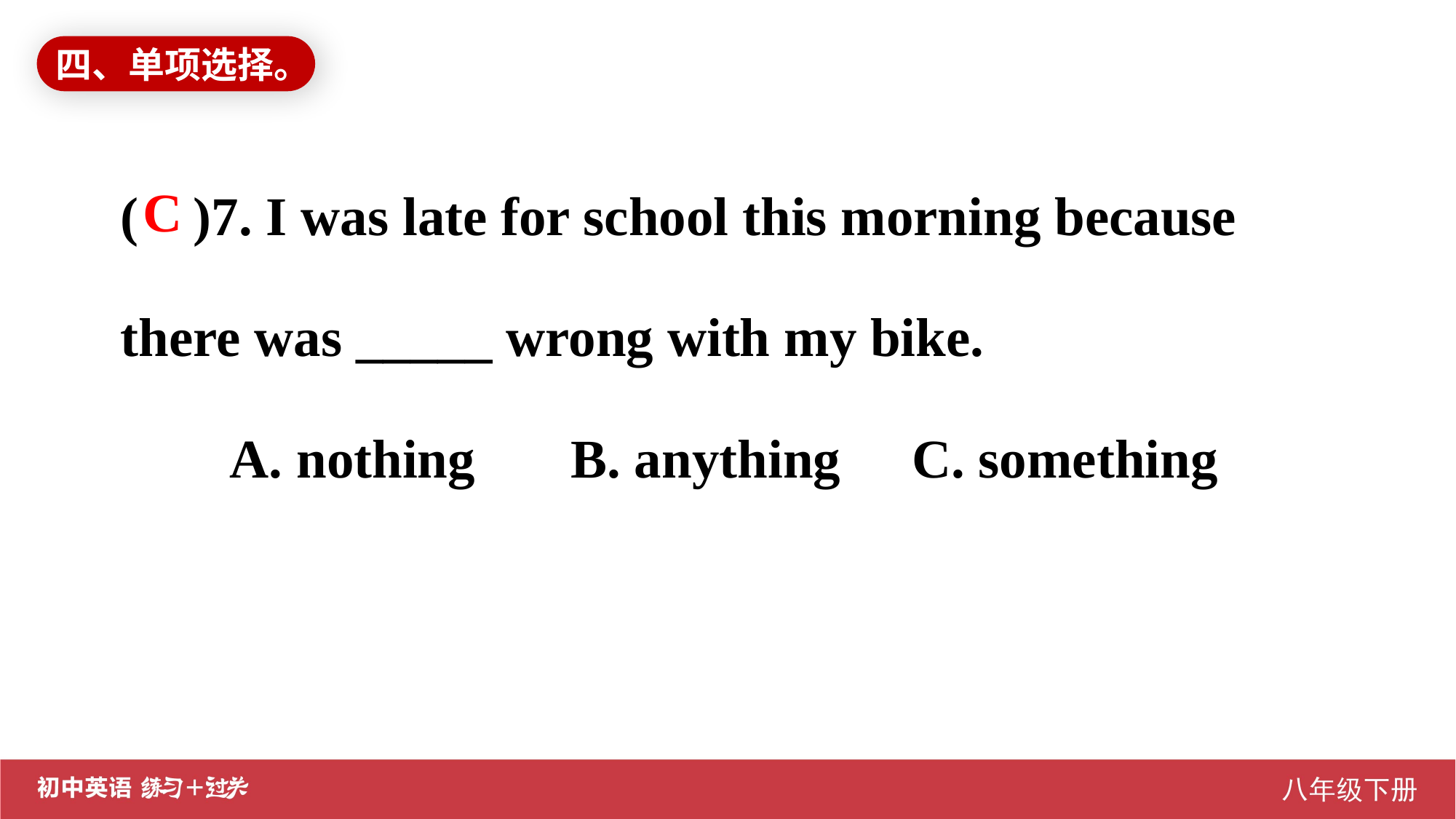

四、单项选择。
(    )7. I was late for school this morning because there was _____ wrong with my bike.
	A. nothing	 B. anything	  C. something
C